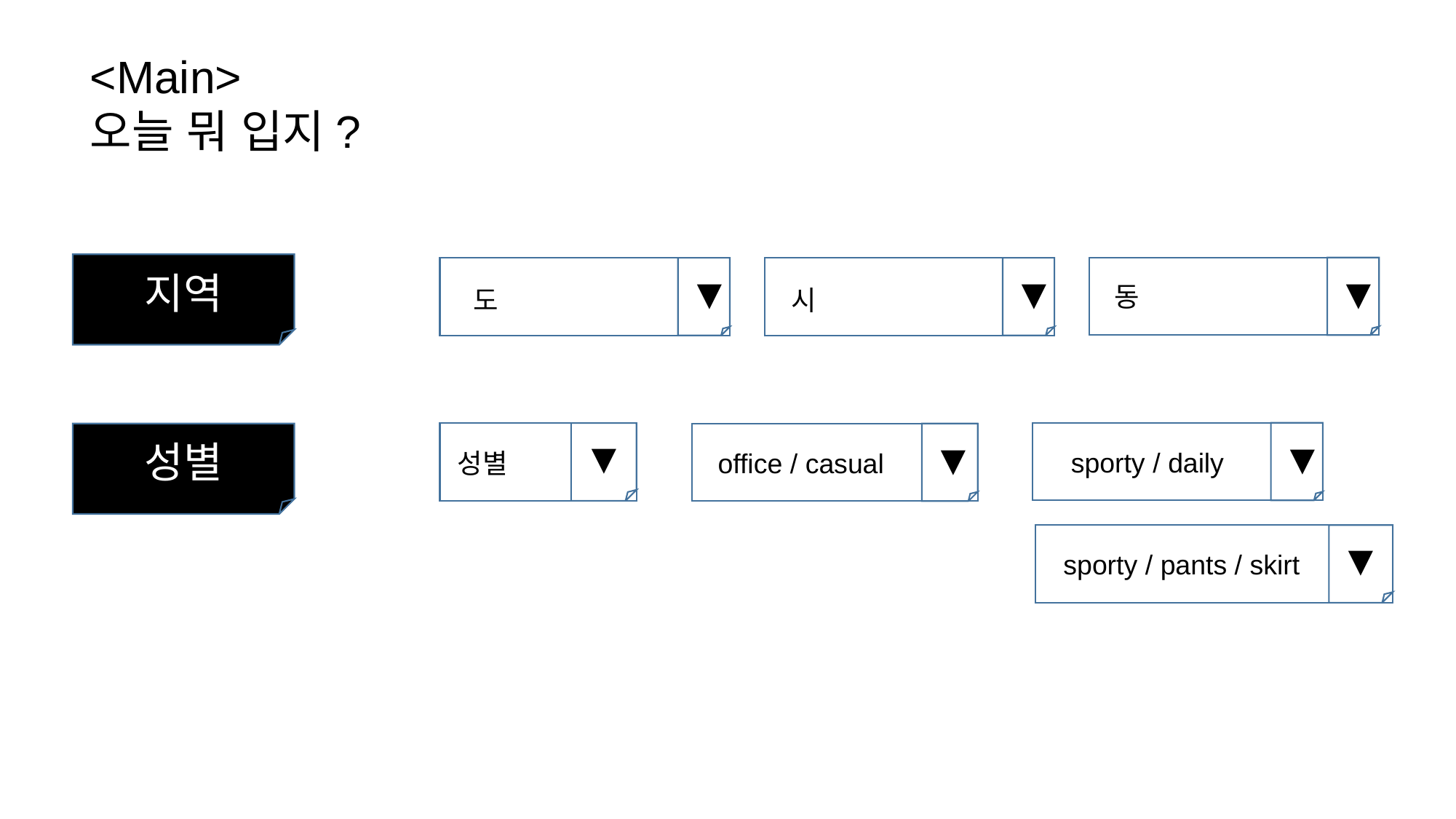

<Main>
오늘 뭐 입지?
지역

▼

▼

▼
동
도
시

▼

▼
성별

▼
sporty / daily
성별
office / casual

▼
sporty / pants / skirt